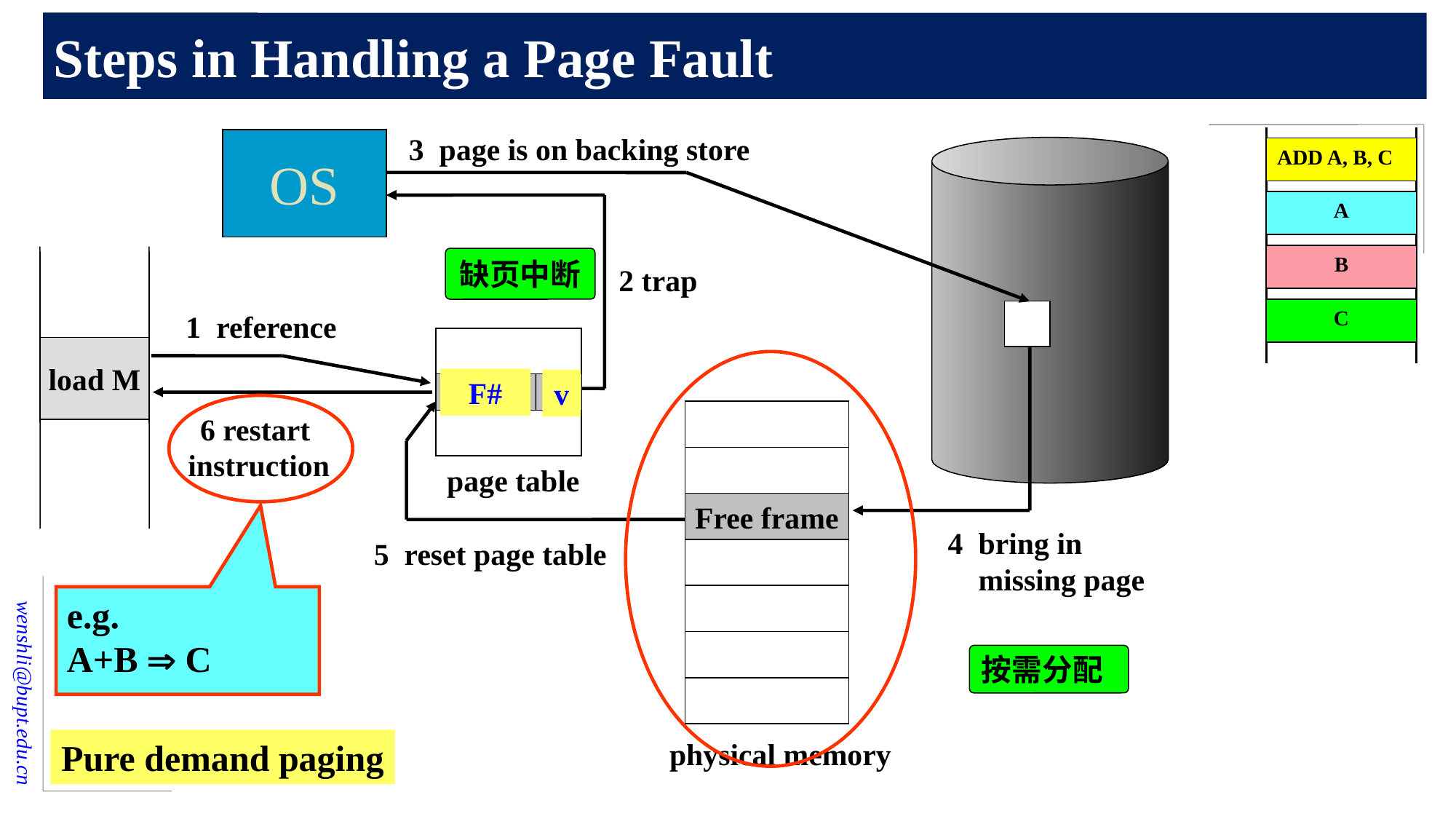

# Steps in Handling a Page Fault
3  page is on backing store
ADD A, B, C
A
B
C
OS

load M
缺页中断
2 trap
1  reference

           i

page table

F#
v

Free frame

physical memory
6 restart
instruction
4  bring in
    missing page
5  reset page table
e.g.
A+B ⇒ C
按需分配
Pure demand paging
12